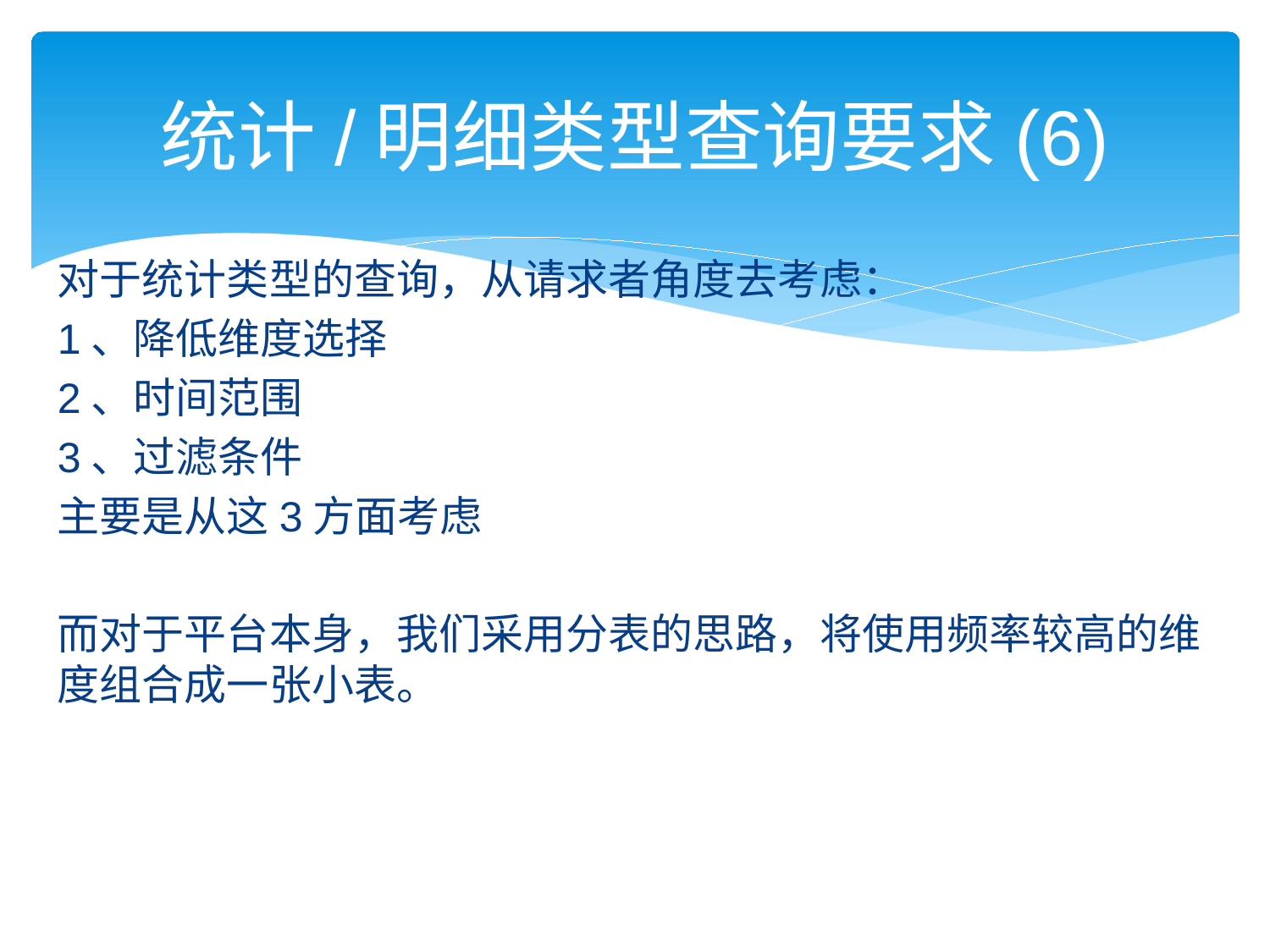

# 统计/明细类型查询要求(6)
对于统计类型的查询，从请求者角度去考虑：
1、降低维度选择
2、时间范围
3、过滤条件
主要是从这3方面考虑

而对于平台本身，我们采用分表的思路，将使用频率较高的维度组合成一张小表。